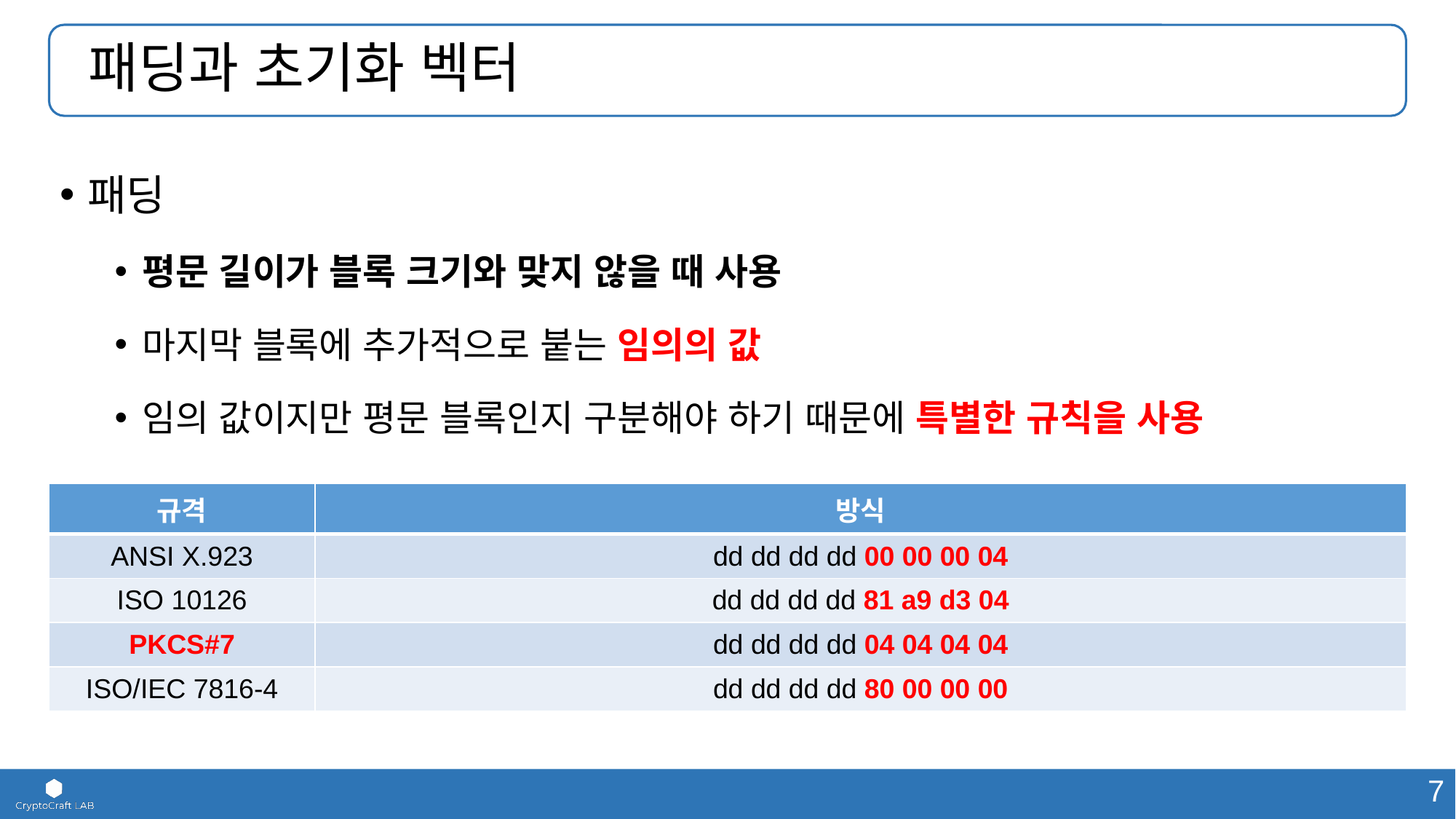

# 패딩과 초기화 벡터
패딩
평문 길이가 블록 크기와 맞지 않을 때 사용
마지막 블록에 추가적으로 붙는 임의의 값
임의 값이지만 평문 블록인지 구분해야 하기 때문에 특별한 규칙을 사용
| 규격 | 방식 |
| --- | --- |
| ANSI X.923 | dd dd dd dd 00 00 00 04 |
| ISO 10126 | dd dd dd dd 81 a9 d3 04 |
| PKCS#7 | dd dd dd dd 04 04 04 04 |
| ISO/IEC 7816-4 | dd dd dd dd 80 00 00 00 |